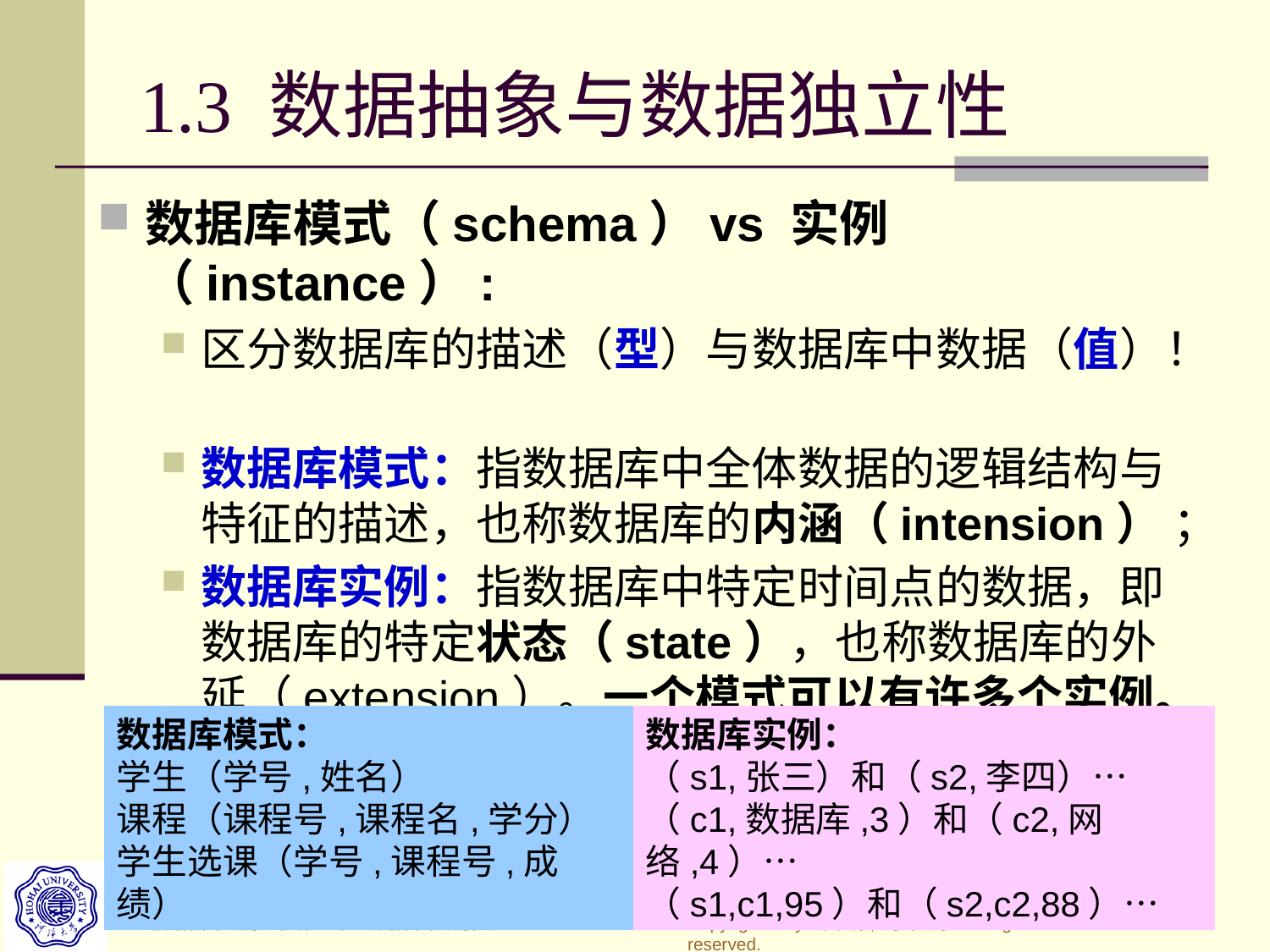

# 1.3 数据抽象与数据独立性
数据库模式（schema）vs 实例（instance）:
区分数据库的描述（型）与数据库中数据（值）！
数据库模式：指数据库中全体数据的逻辑结构与特征的描述，也称数据库的内涵（intension） ；
数据库实例：指数据库中特定时间点的数据，即数据库的特定状态（state），也称数据库的外延（extension）。一个模式可以有许多个实例。
数据库模式相对稳定，数据库实例经常变动！
数据库实例：
（s1,张三）和（s2,李四）…
（c1,数据库,3）和（c2,网络,4）…
（s1,c1,95）和（s2,c2,88）…
数据库模式：
学生（学号,姓名）
课程（课程号,课程名,学分）
学生选课（学号,课程号,成绩）
《数据库系统原理》第1章--数据库系统引论
Copyright © by 许卓明, 河海大学. All rights reserved.
24